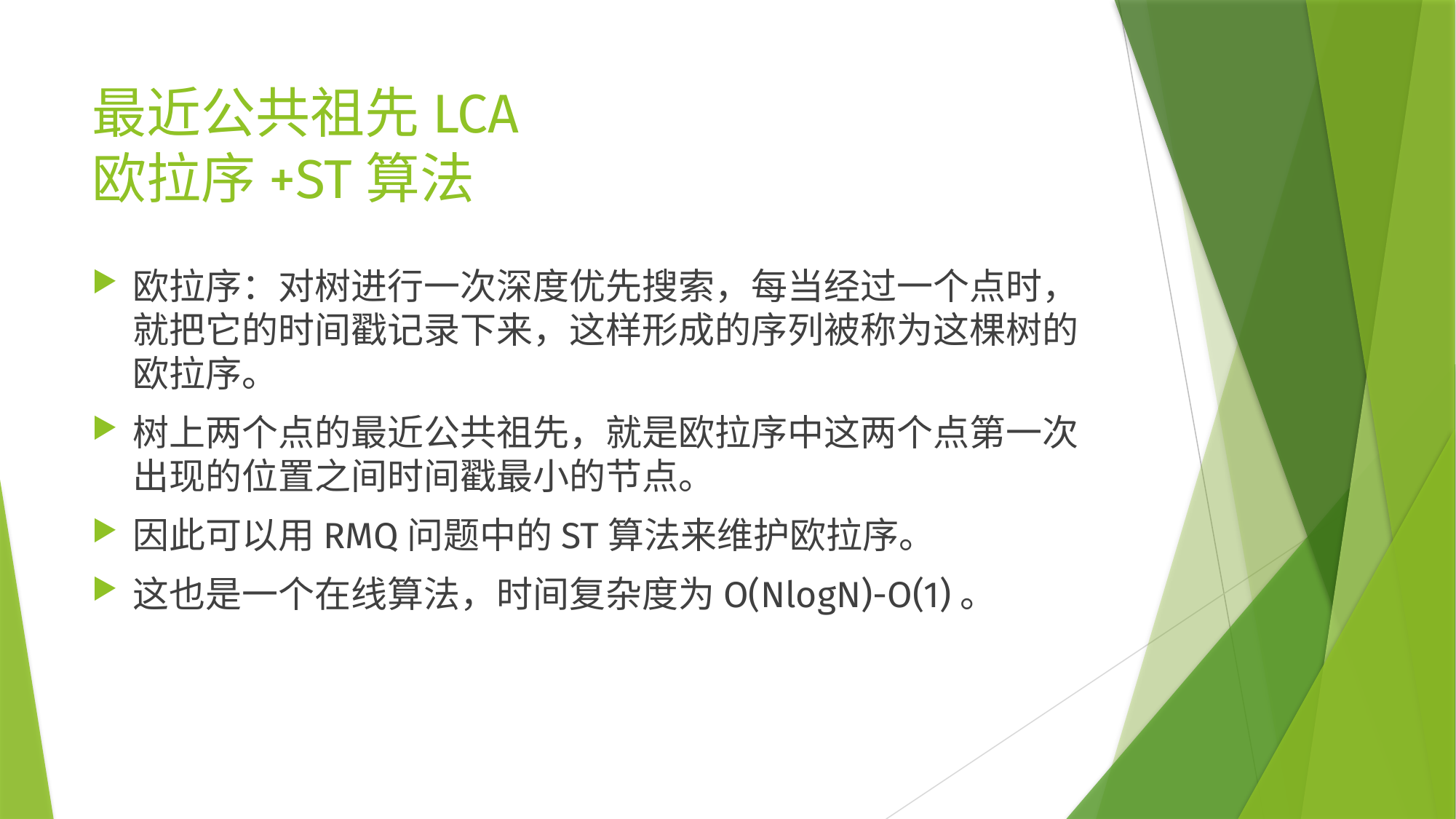

# 最近公共祖先LCA 欧拉序+ST算法
欧拉序：对树进行一次深度优先搜索，每当经过一个点时，就把它的时间戳记录下来，这样形成的序列被称为这棵树的欧拉序。
树上两个点的最近公共祖先，就是欧拉序中这两个点第一次出现的位置之间时间戳最小的节点。
因此可以用RMQ问题中的ST算法来维护欧拉序。
这也是一个在线算法，时间复杂度为O(NlogN)-O(1)。